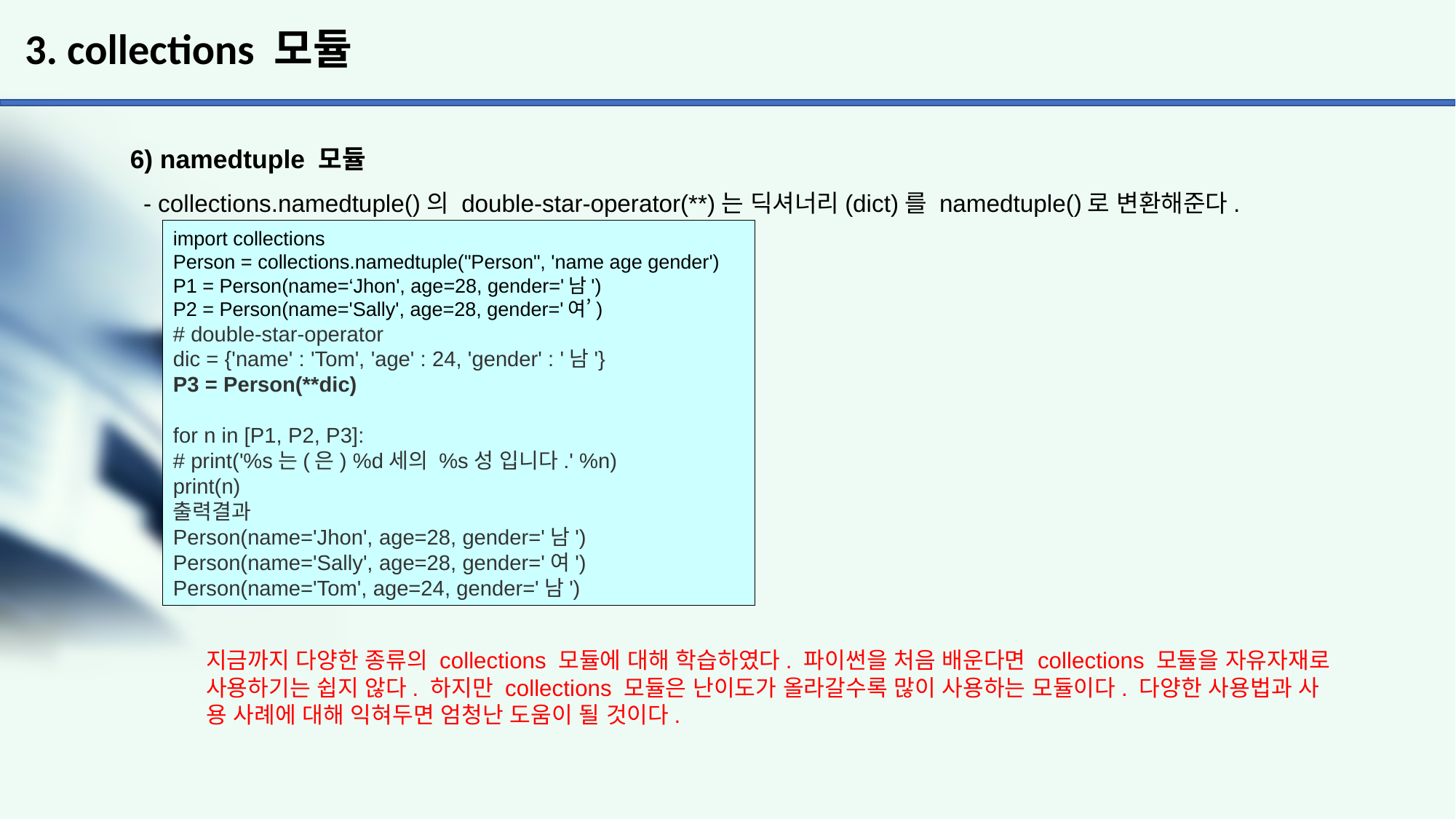

# 3. collections 모듈
6) namedtuple 모듈
  - collections.namedtuple()의 double-star-operator(**)는 딕셔너리(dict)를 namedtuple()로 변환해준다.
import collections
Person = collections.namedtuple("Person", 'name age gender')
P1 = Person(name=‘Jhon', age=28, gender='남')
P2 = Person(name='Sally', age=28, gender='여’)
# double-star-operator
dic = {'name' : 'Tom', 'age' : 24, 'gender' : '남'}
P3 = Person(**dic)

for n in [P1, P2, P3]:
# print('%s는(은) %d세의 %s성 입니다.' %n)
print(n)
출력결과
Person(name='Jhon', age=28, gender='남')
Person(name='Sally', age=28, gender='여')
Person(name='Tom', age=24, gender='남')
지금까지 다양한 종류의 collections 모듈에 대해 학습하였다. 파이썬을 처음 배운다면 collections 모듈을 자유자재로
사용하기는 쉽지 않다. 하지만 collections 모듈은 난이도가 올라갈수록 많이 사용하는 모듈이다. 다양한 사용법과 사
용 사례에 대해 익혀두면 엄청난 도움이 될 것이다.